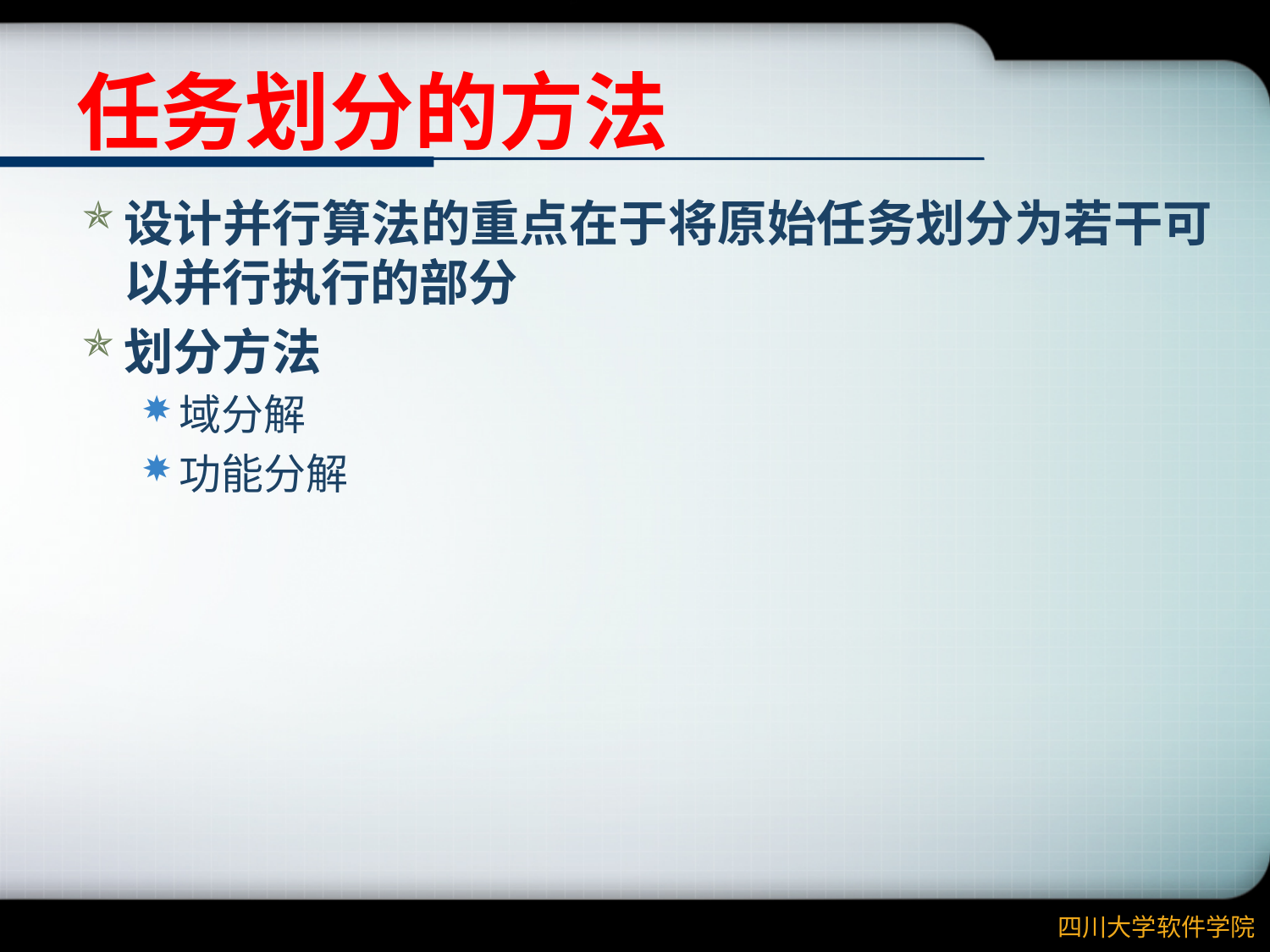

# 任务划分的方法
设计并行算法的重点在于将原始任务划分为若干可以并行执行的部分
划分方法
域分解
功能分解